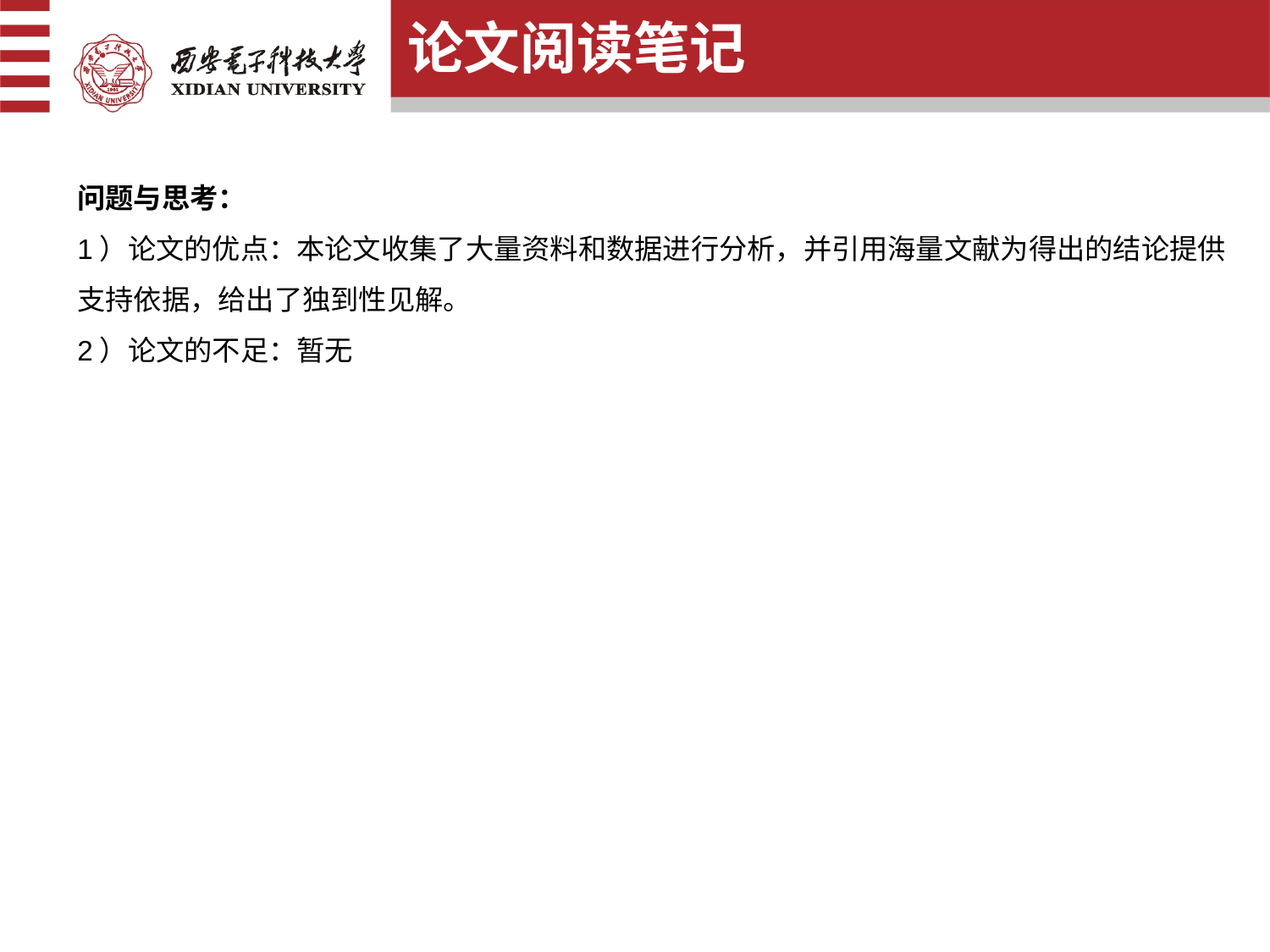

论文阅读笔记
问题与思考：
1）论文的优点：本论文收集了大量资料和数据进行分析，并引用海量文献为得出的结论提供支持依据，给出了独到性见解。
2）论文的不足：暂无